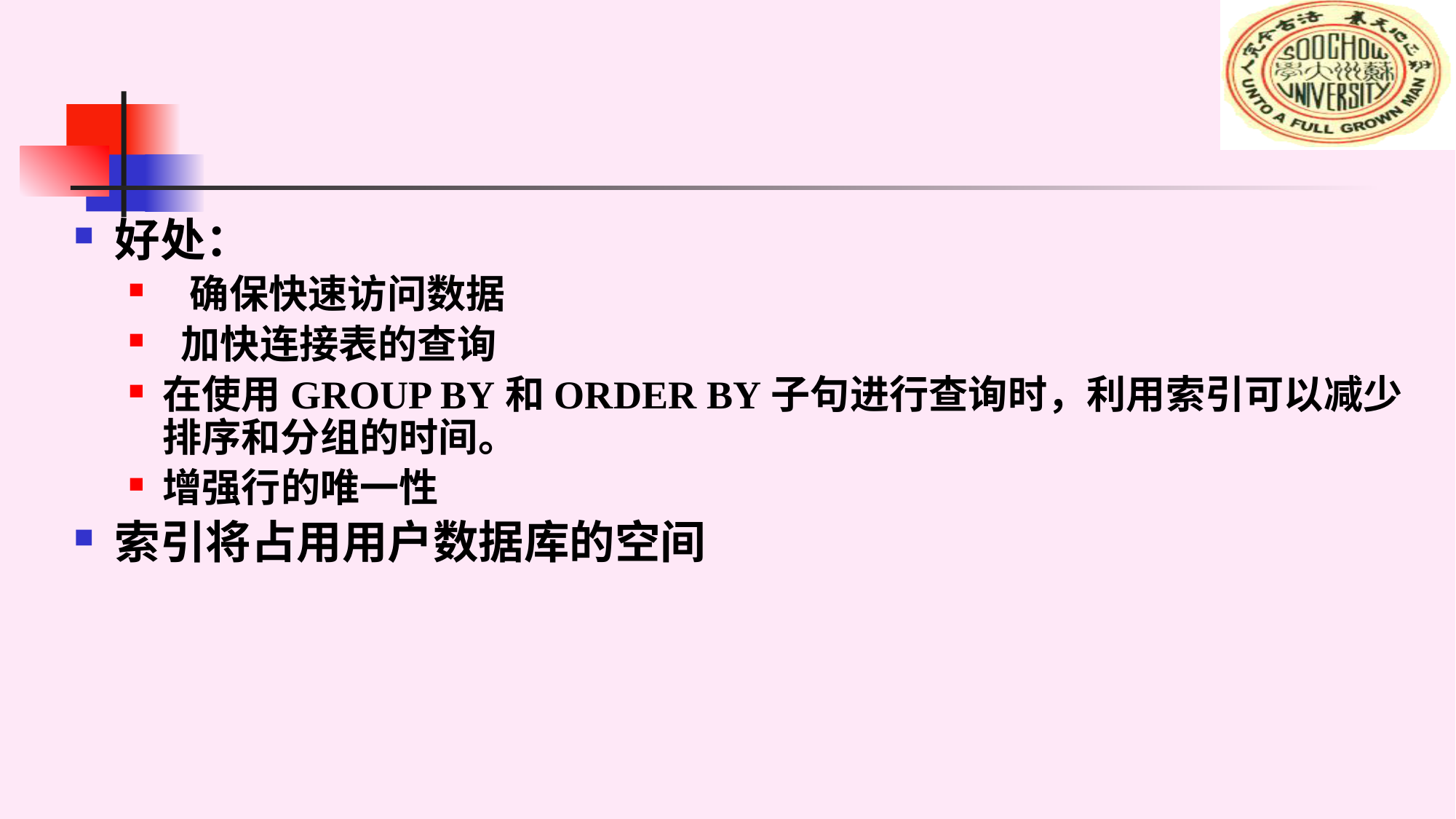

#
好处：
  确保快速访问数据
 加快连接表的查询
在使用GROUP BY和ORDER BY子句进行查询时，利用索引可以减少排序和分组的时间。
增强行的唯一性
索引将占用用户数据库的空间